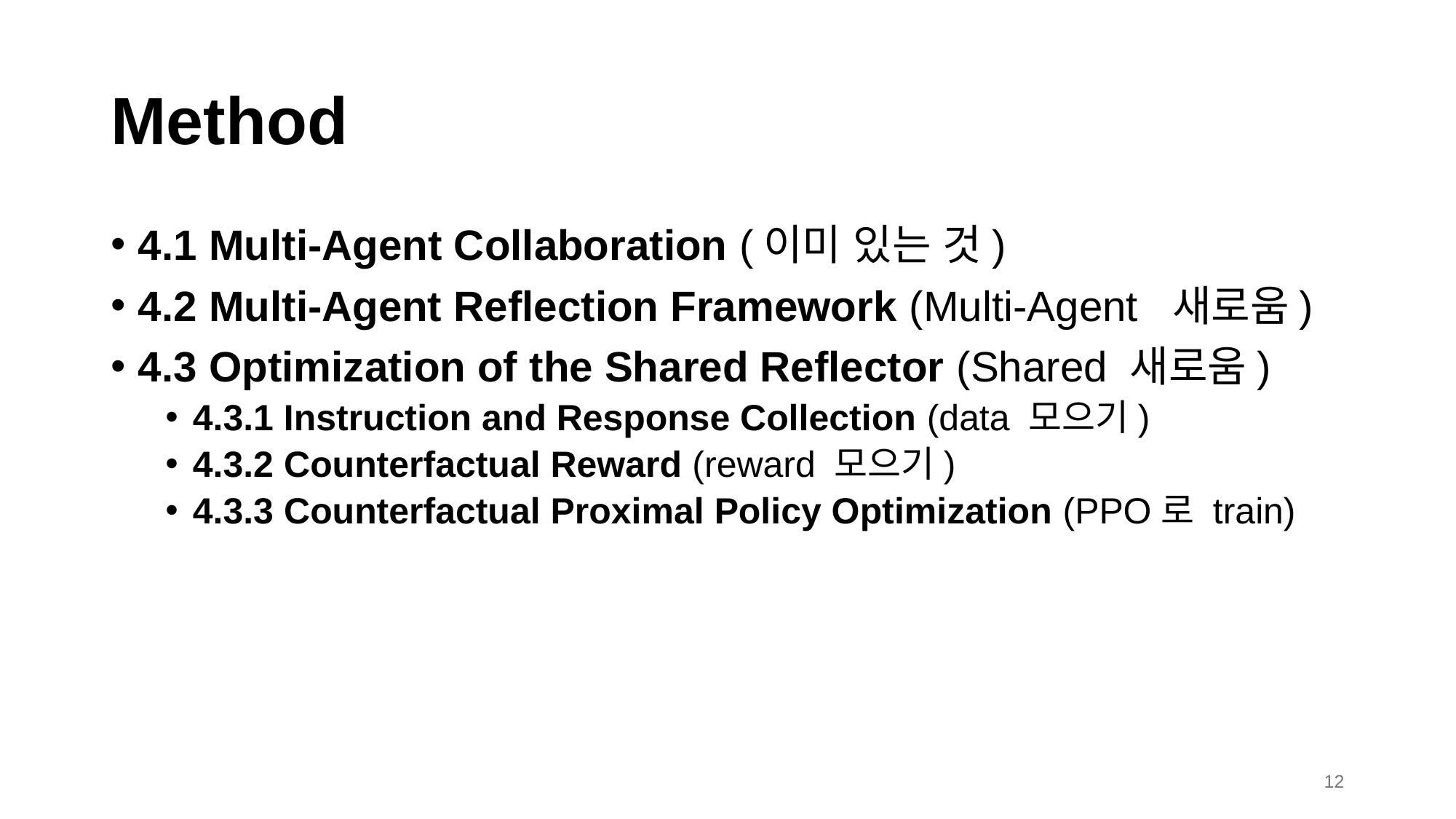

# Method
4.1 Multi-Agent Collaboration (이미 있는 것)
4.2 Multi-Agent Reflection Framework (Multi-Agent  새로움)
4.3 Optimization of the Shared Reflector (Shared 새로움)
4.3.1 Instruction and Response Collection (data 모으기)
4.3.2 Counterfactual Reward (reward 모으기)
4.3.3 Counterfactual Proximal Policy Optimization (PPO로 train)
12